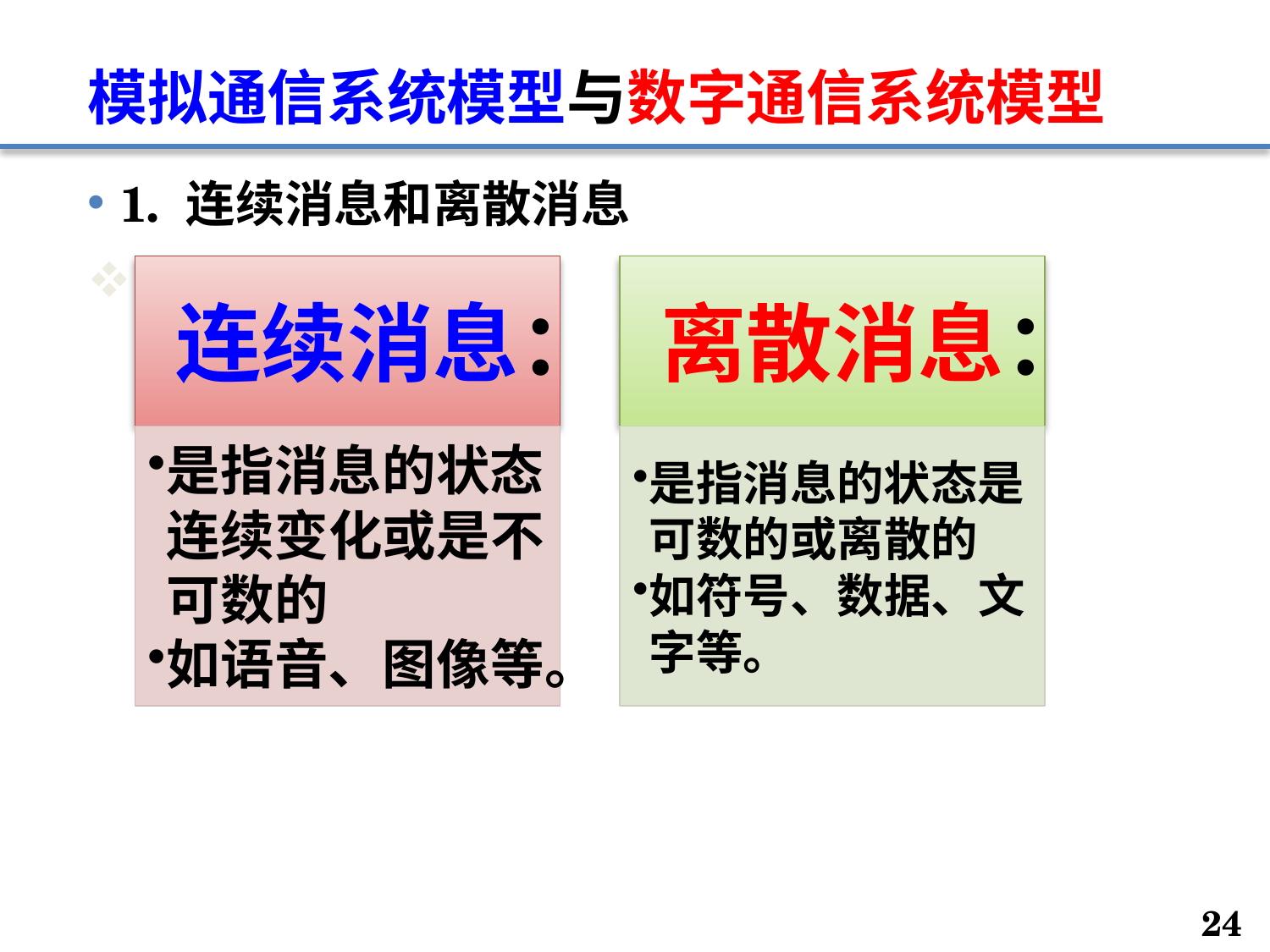

# 模拟通信系统模型与数字通信系统模型

1. 连续消息和离散消息

连续消息：
离散消息：
如语音、图像等。
24